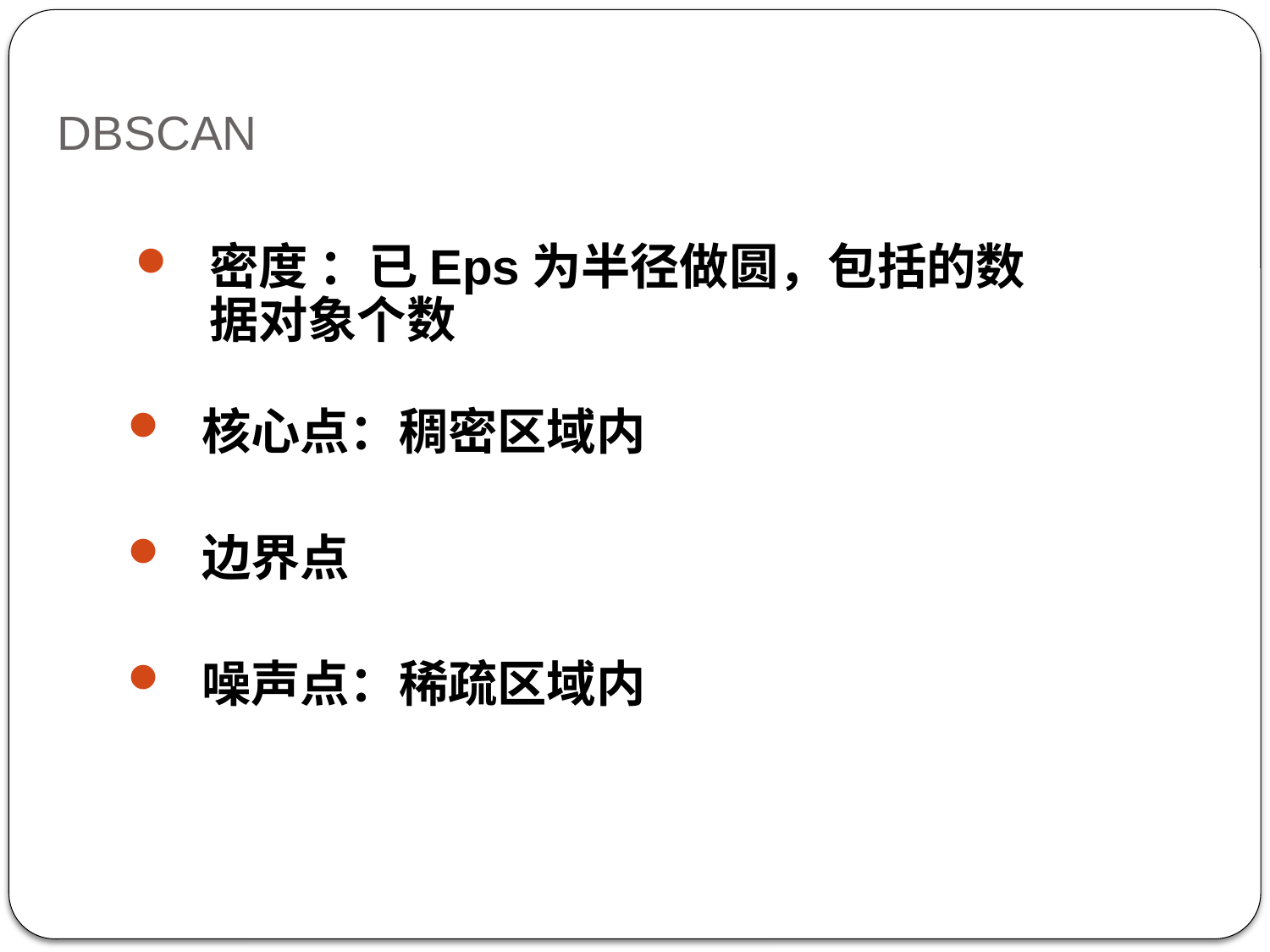

# DBSCAN
密度 ：已Eps为半径做圆，包括的数据对象个数

核心点：稠密区域内

边界点

噪声点：稀疏区域内